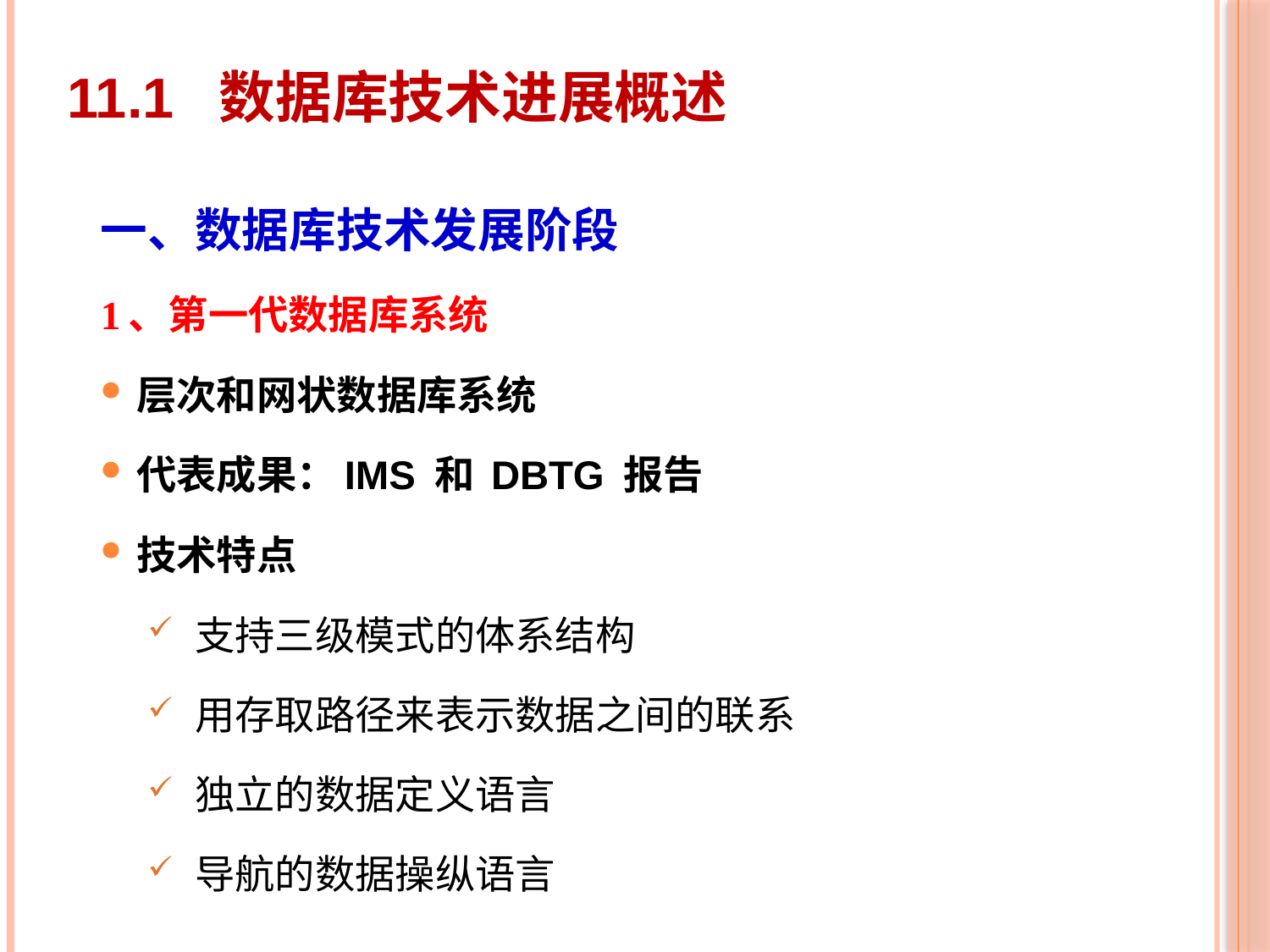

# 11.1  数据库技术进展概述
一、数据库技术发展阶段
1、第一代数据库系统
层次和网状数据库系统
代表成果：IMS 和 DBTG 报告
技术特点
支持三级模式的体系结构
用存取路径来表示数据之间的联系
独立的数据定义语言
导航的数据操纵语言